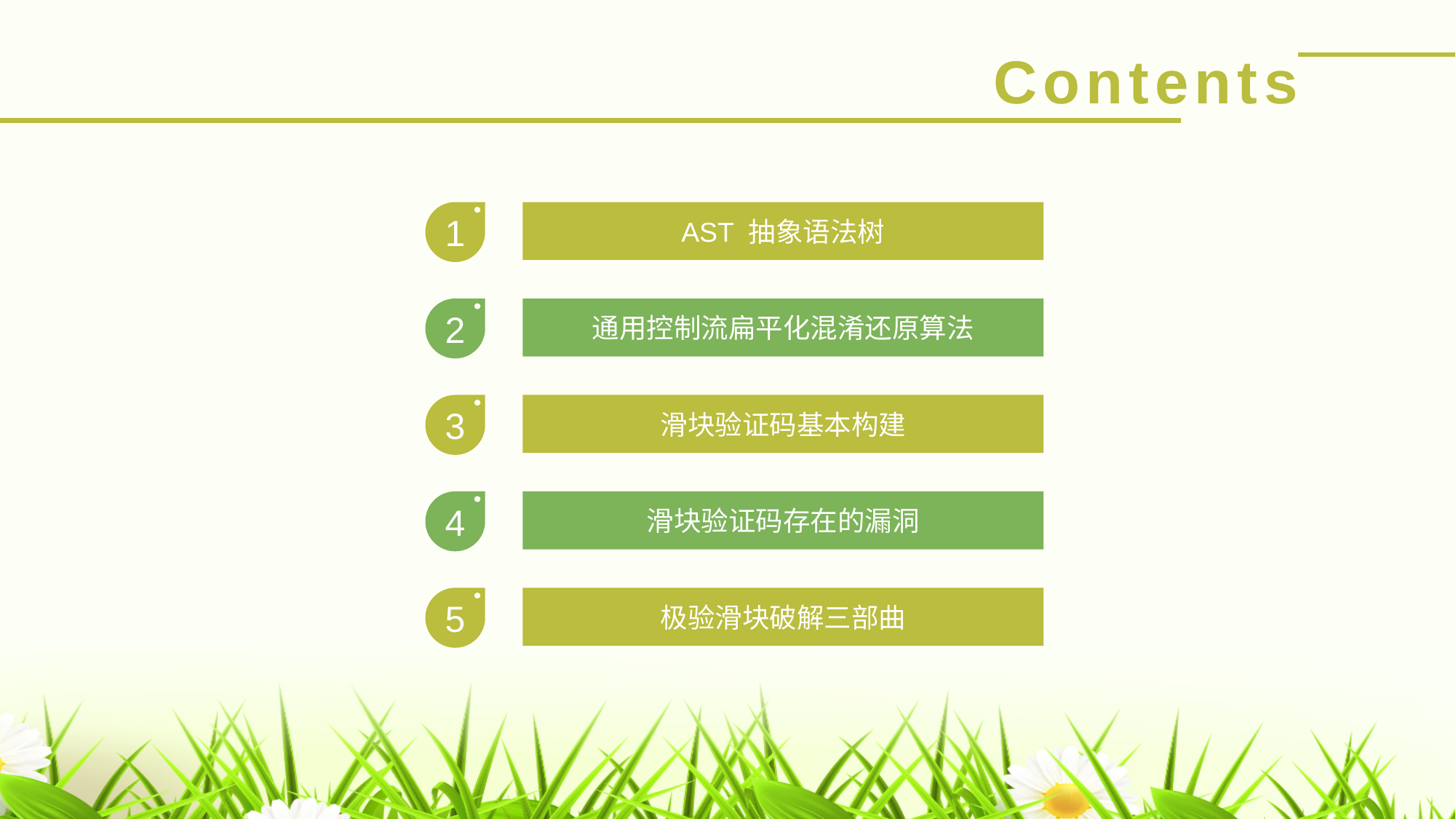

Contents
AST 抽象语法树
1
通用控制流扁平化混淆还原算法
2
滑块验证码基本构建
3
滑块验证码存在的漏洞
4
极验滑块破解三部曲
5